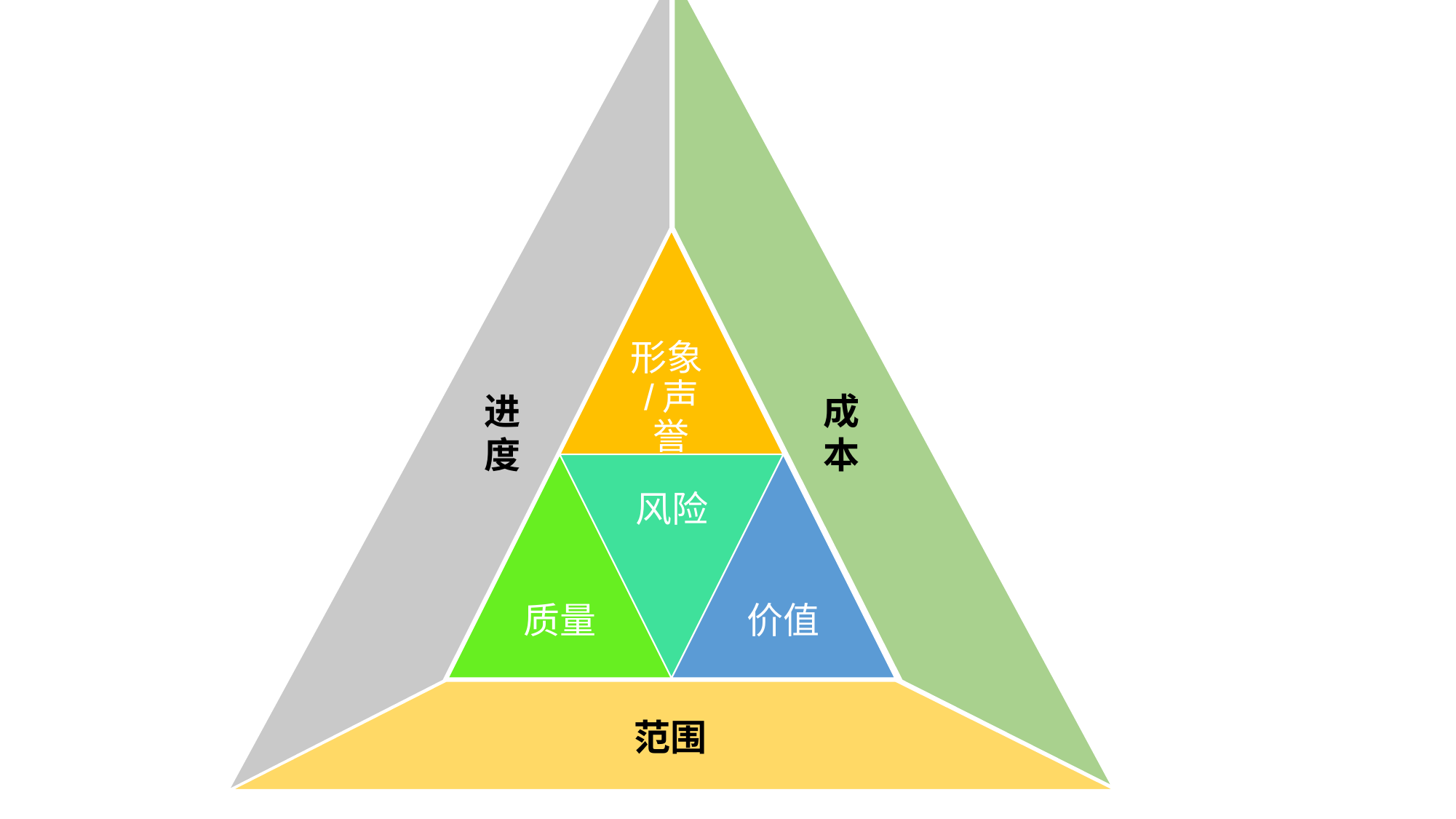

形象/声誉
质量
风险
价值
进度
成本

范围